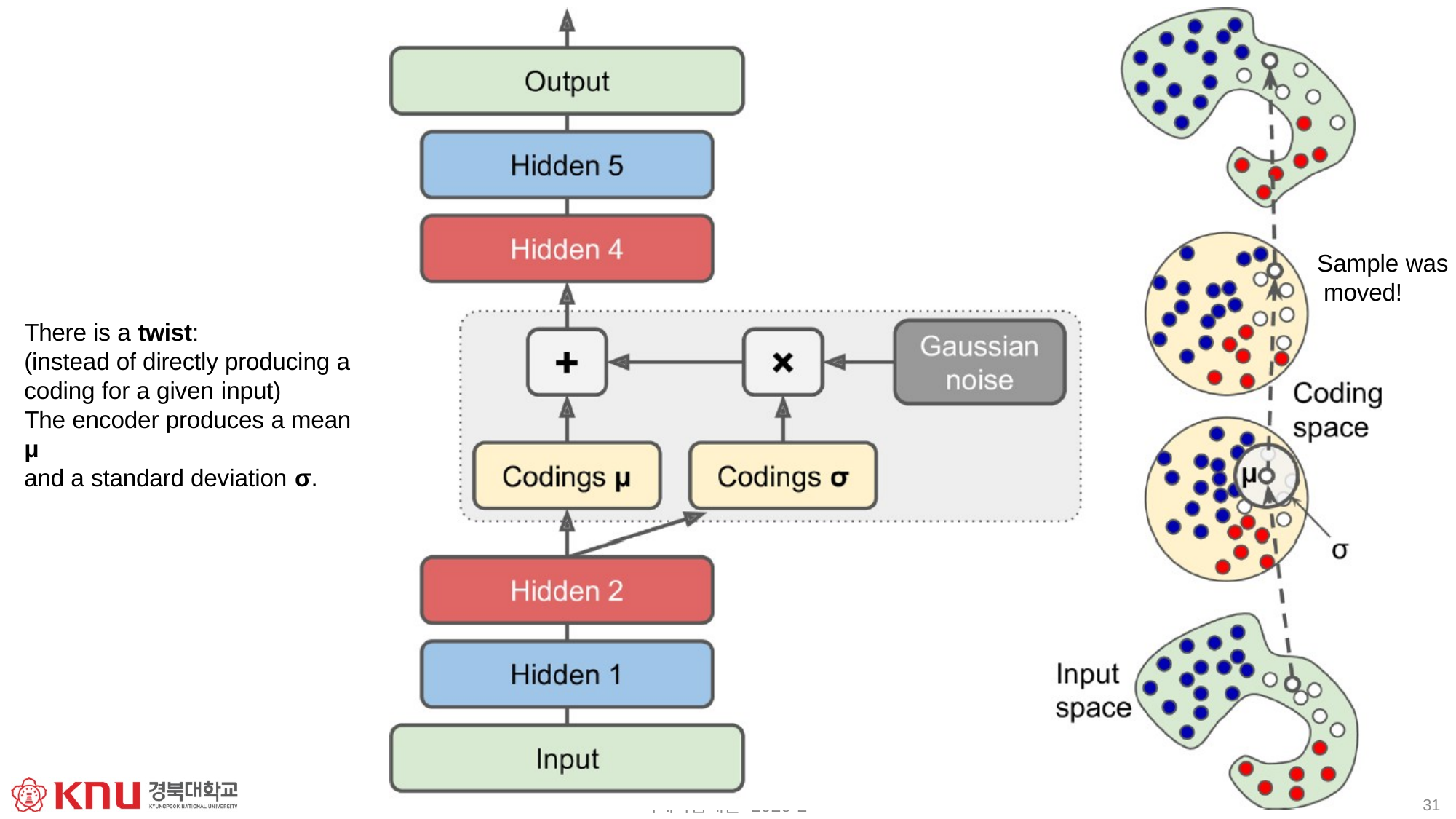

Sample was  moved!
There is a twist:
(instead of directly producing a  coding for a given input)
The encoder produces a mean μ
and a standard deviation σ.
기계학습개론 2020-2	31